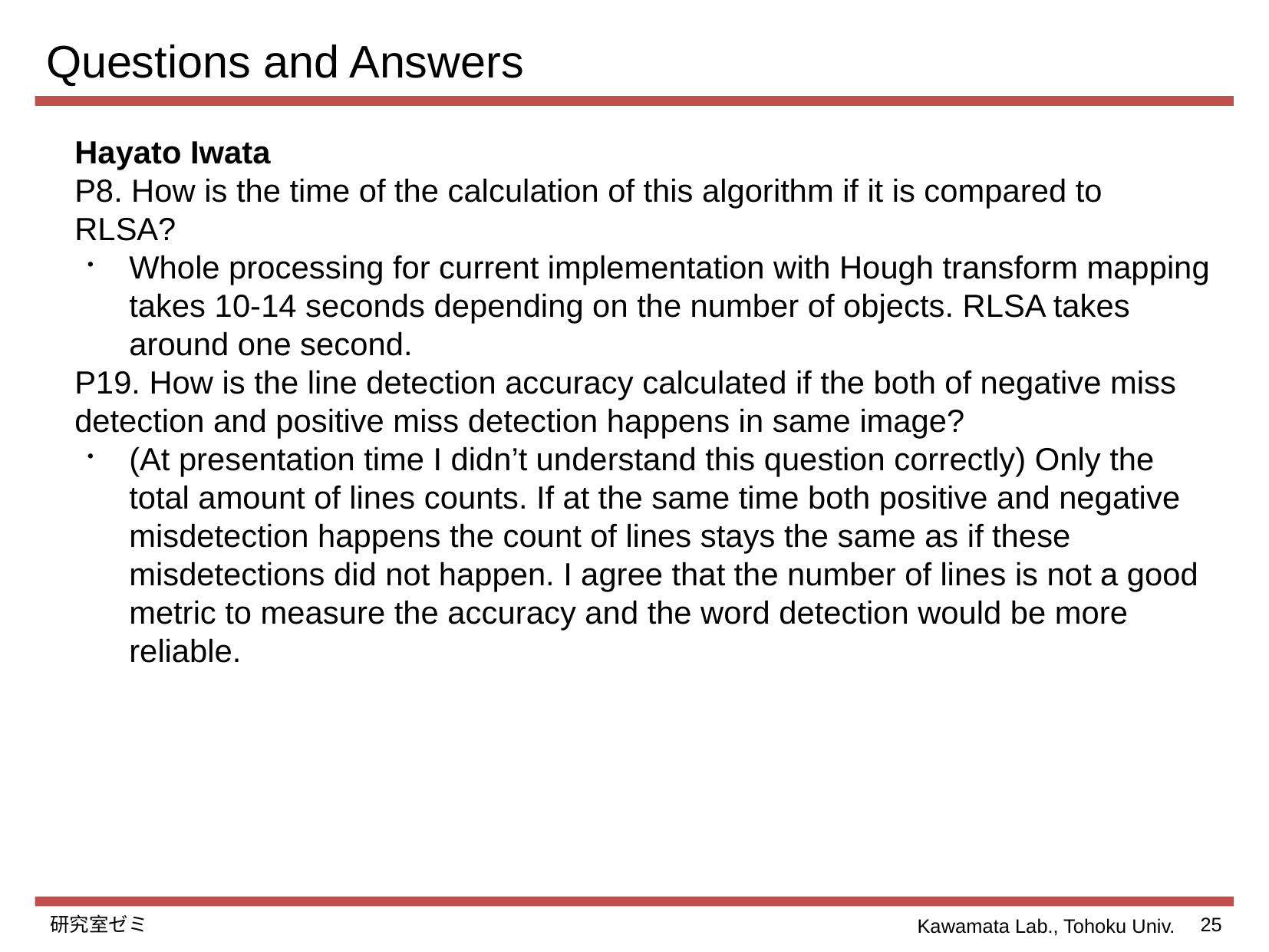

Questions and Answers
Hayato Iwata
P8. How is the time of the calculation of this algorithm if it is compared to RLSA?
Whole processing for current implementation with Hough transform mapping takes 10-14 seconds depending on the number of objects. RLSA takes around one second.
P19. How is the line detection accuracy calculated if the both of negative miss detection and positive miss detection happens in same image?
(At presentation time I didn’t understand this question correctly) Only the total amount of lines counts. If at the same time both positive and negative misdetection happens the count of lines stays the same as if these misdetections did not happen. I agree that the number of lines is not a good metric to measure the accuracy and the word detection would be more reliable.
研究室ゼミ
25